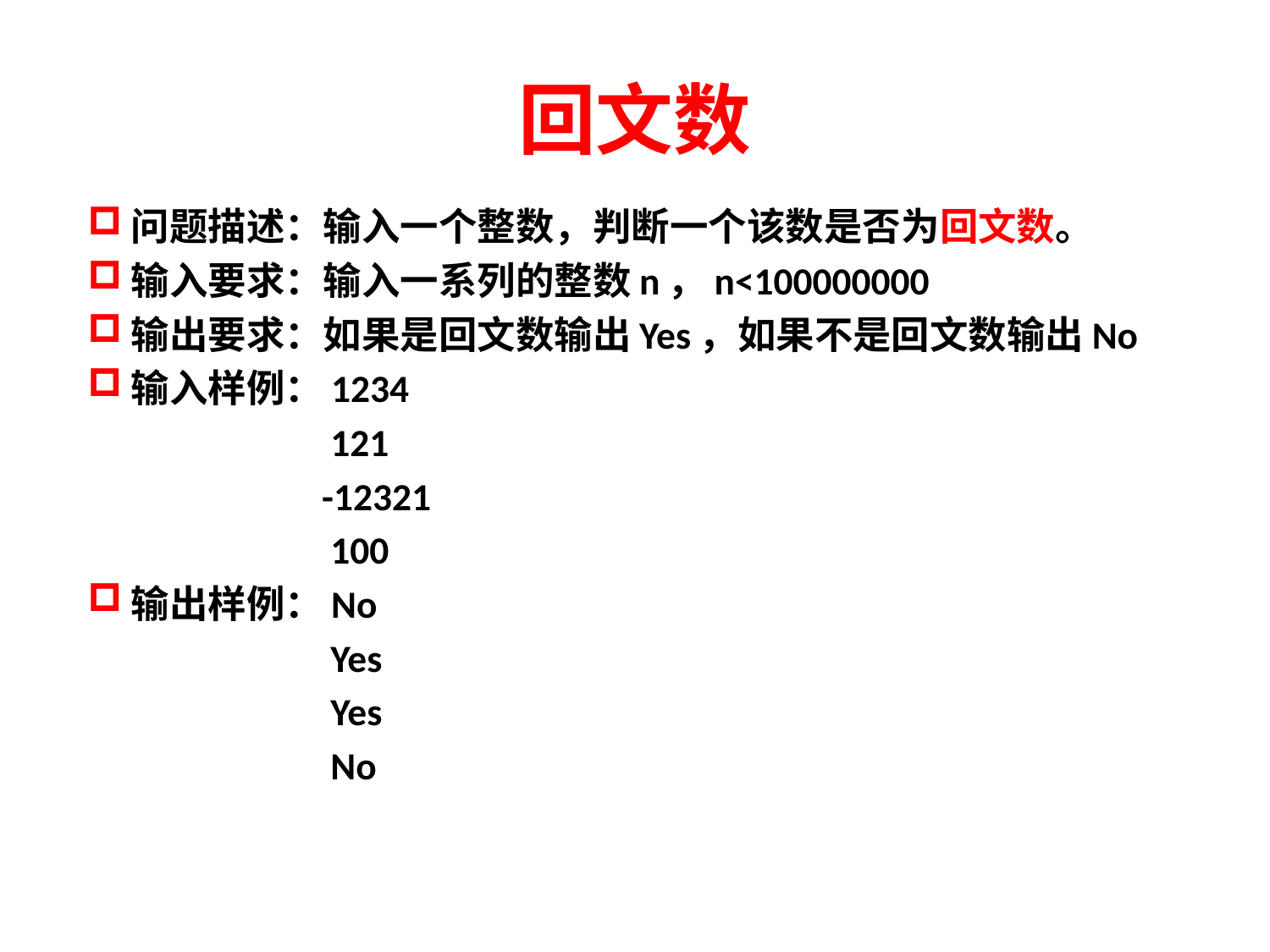

# 回文数
问题描述：输入一个整数，判断一个该数是否为回文数。
输入要求：输入一系列的整数n，n<100000000
输出要求：如果是回文数输出Yes，如果不是回文数输出No
输入样例：1234
                            121
                           -12321
                            100
输出样例：No
                            Yes
                            Yes
                            No